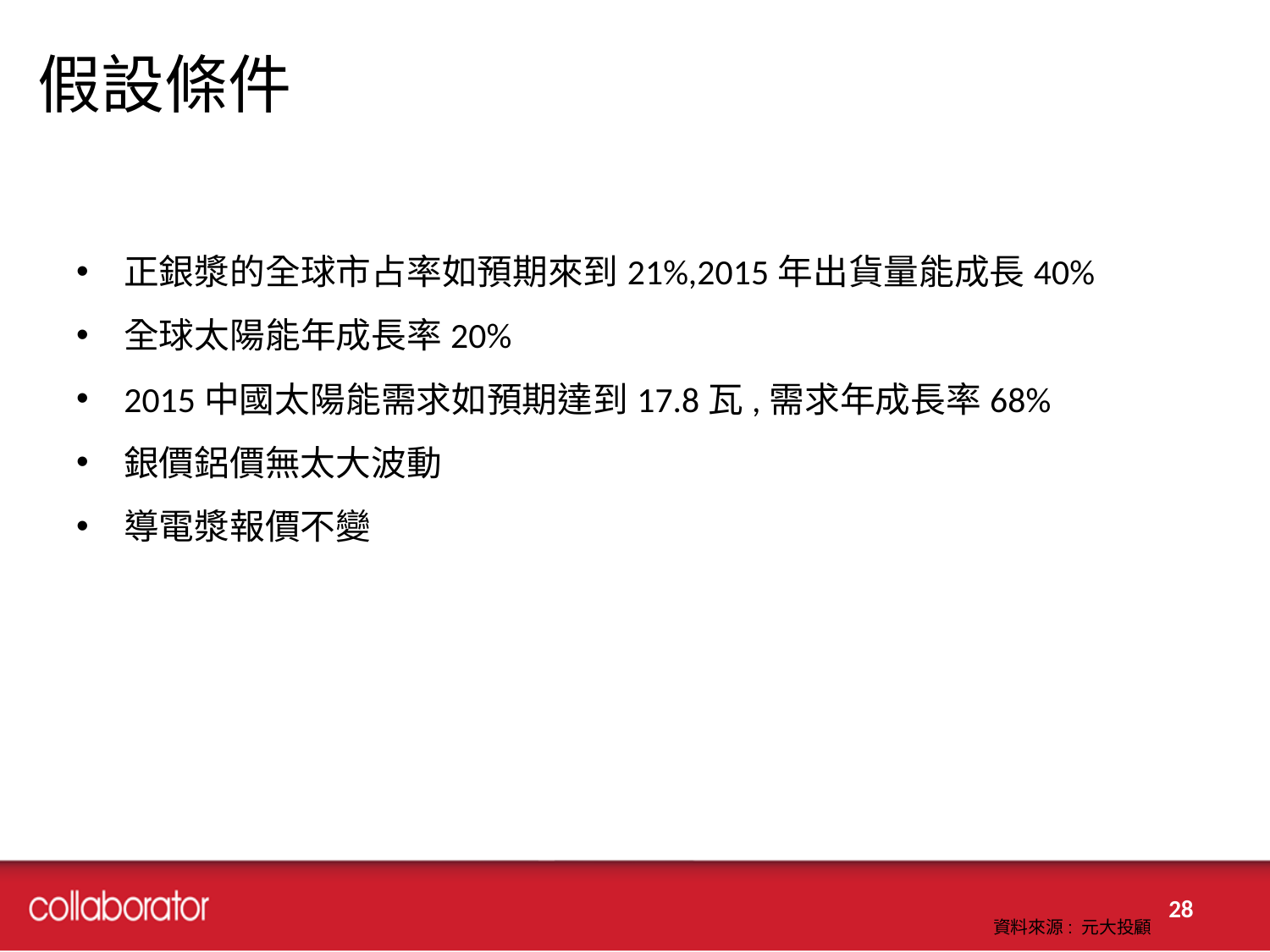

假設條件
正銀漿的全球市占率如預期來到21%,2015年出貨量能成長40%
全球太陽能年成長率20%
2015中國太陽能需求如預期達到17.8瓦,需求年成長率68%
銀價鋁價無太大波動
導電漿報價不變
28
資料來源: 元大投顧